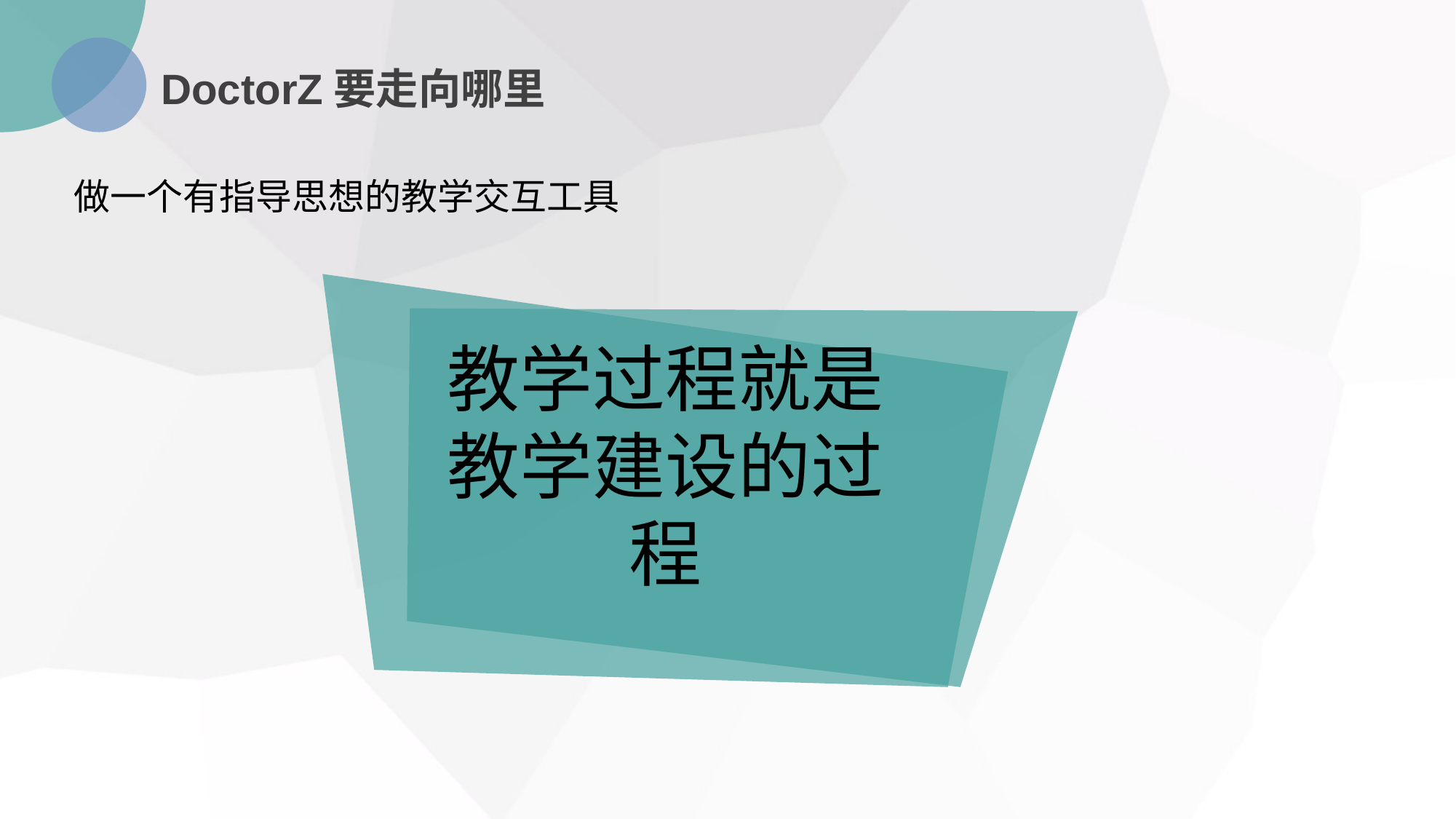

DoctorZ要走向哪里
做一个有指导思想的教学交互工具

教学过程就是教学建设的过程